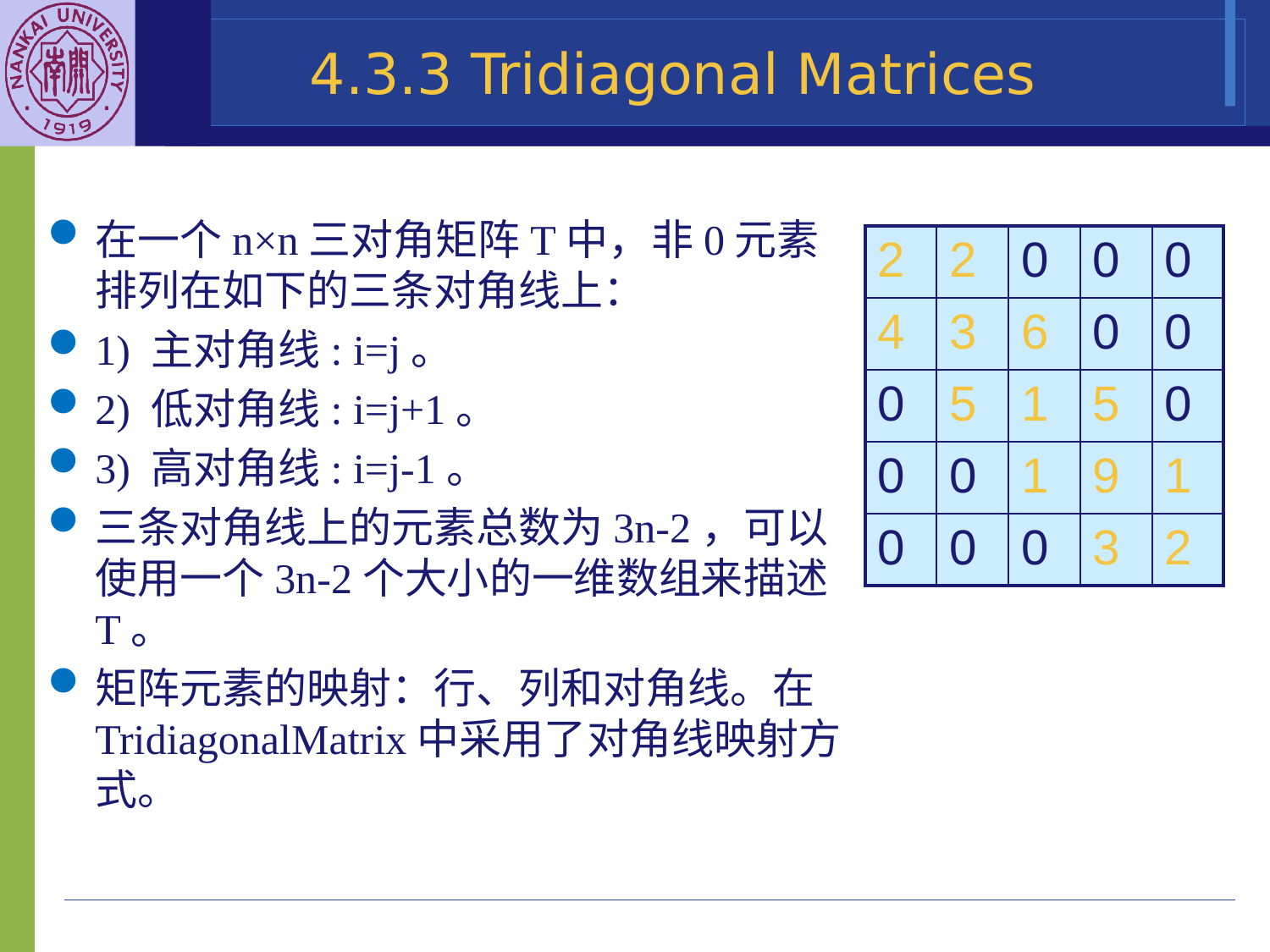

# 4.3.3 Tridiagonal Matrices
在一个n×n三对角矩阵T中，非0元素排列在如下的三条对角线上：
1) 主对角线: i=j。
2) 低对角线: i=j+1。
3) 高对角线: i=j-1。
三条对角线上的元素总数为3n-2，可以使用一个3n-2个大小的一维数组来描述T。
矩阵元素的映射：行、列和对角线。在TridiagonalMatrix中采用了对角线映射方式。
| 2 | 2 | 0 | 0 | 0 |
| --- | --- | --- | --- | --- |
| 4 | 3 | 6 | 0 | 0 |
| 0 | 5 | 1 | 5 | 0 |
| 0 | 0 | 1 | 9 | 1 |
| 0 | 0 | 0 | 3 | 2 |
30